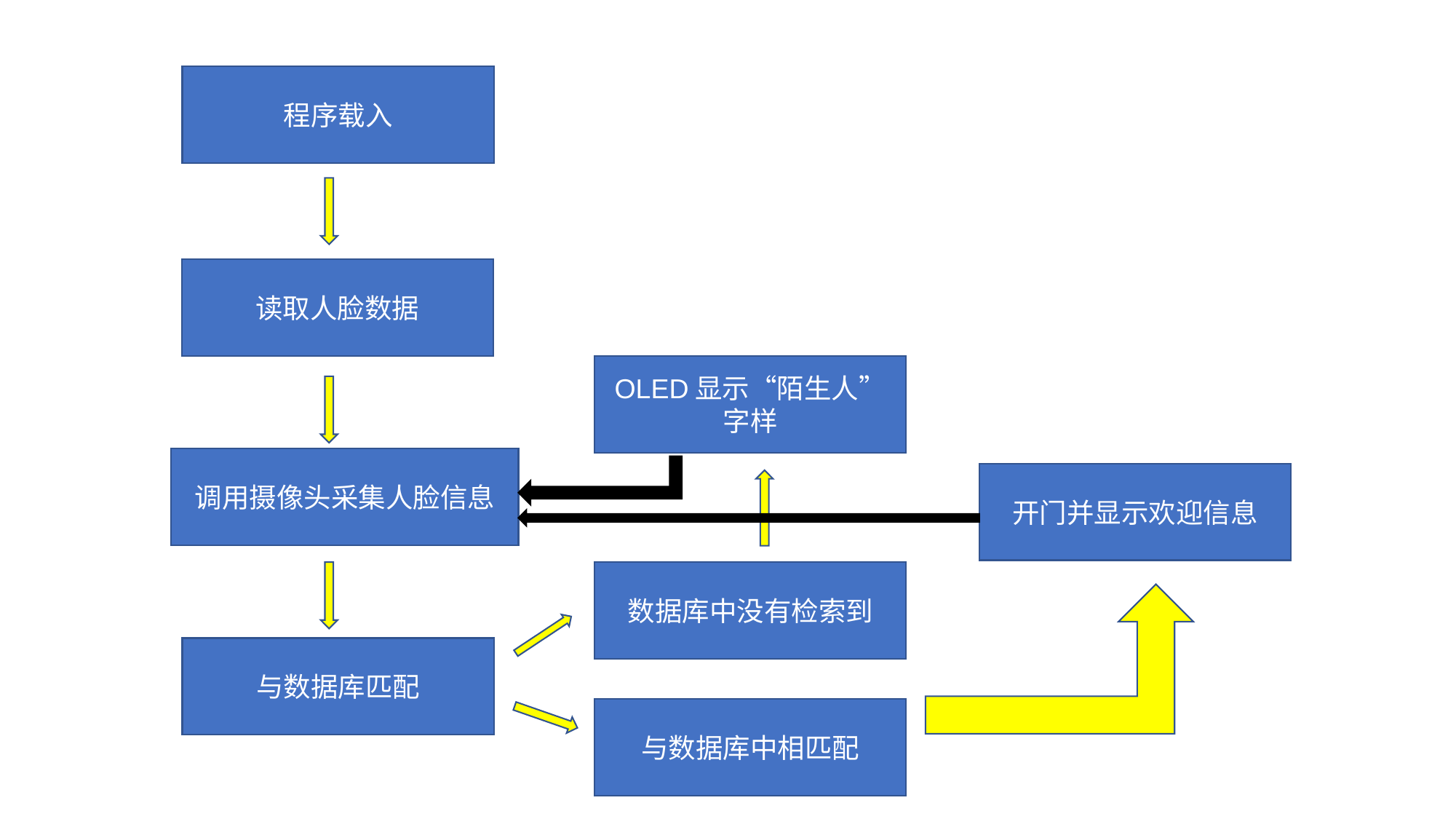

程序载入

读取人脸数据
OLED显示“陌生人”字样

调用摄像头采集人脸信息
开门并显示欢迎信息

数据库中没有检索到

与数据库匹配

与数据库中相匹配